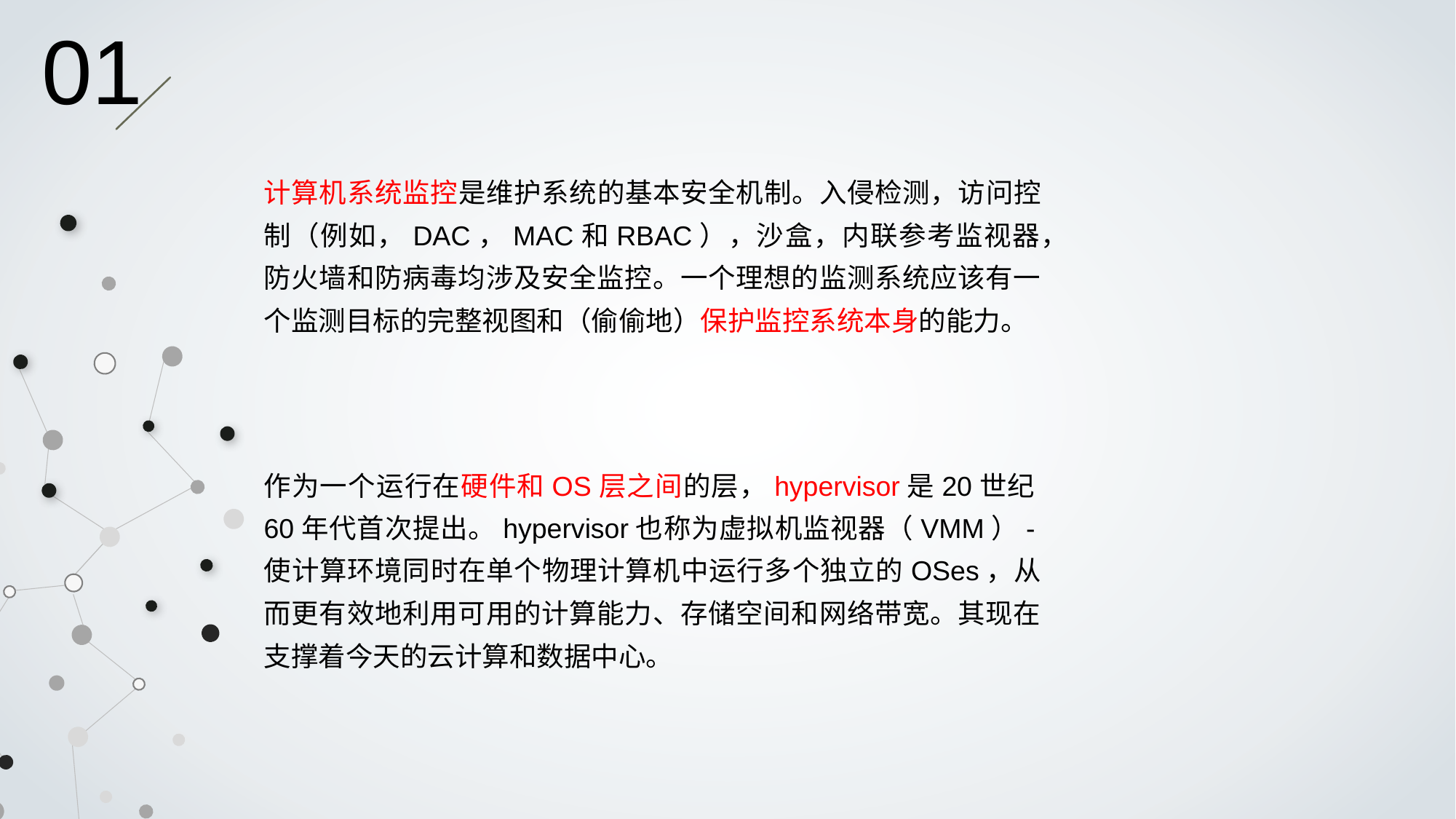

01
计算机系统监控是维护系统的基本安全机制。入侵检测，访问控制（例如，DAC，MAC和RBAC），沙盒，内联参考监视器，防火墙和防病毒均涉及安全监控。一个理想的监测系统应该有一个监测目标的完整视图和（偷偷地）保护监控系统本身的能力。

作为一个运行在硬件和OS层之间的层，hypervisor是20世纪60年代首次提出。hypervisor也称为虚拟机监视器（VMM）-使计算环境同时在单个物理计算机中运行多个独立的OSes，从而更有效地利用可用的计算能力、存储空间和网络带宽。其现在支撑着今天的云计算和数据中心。